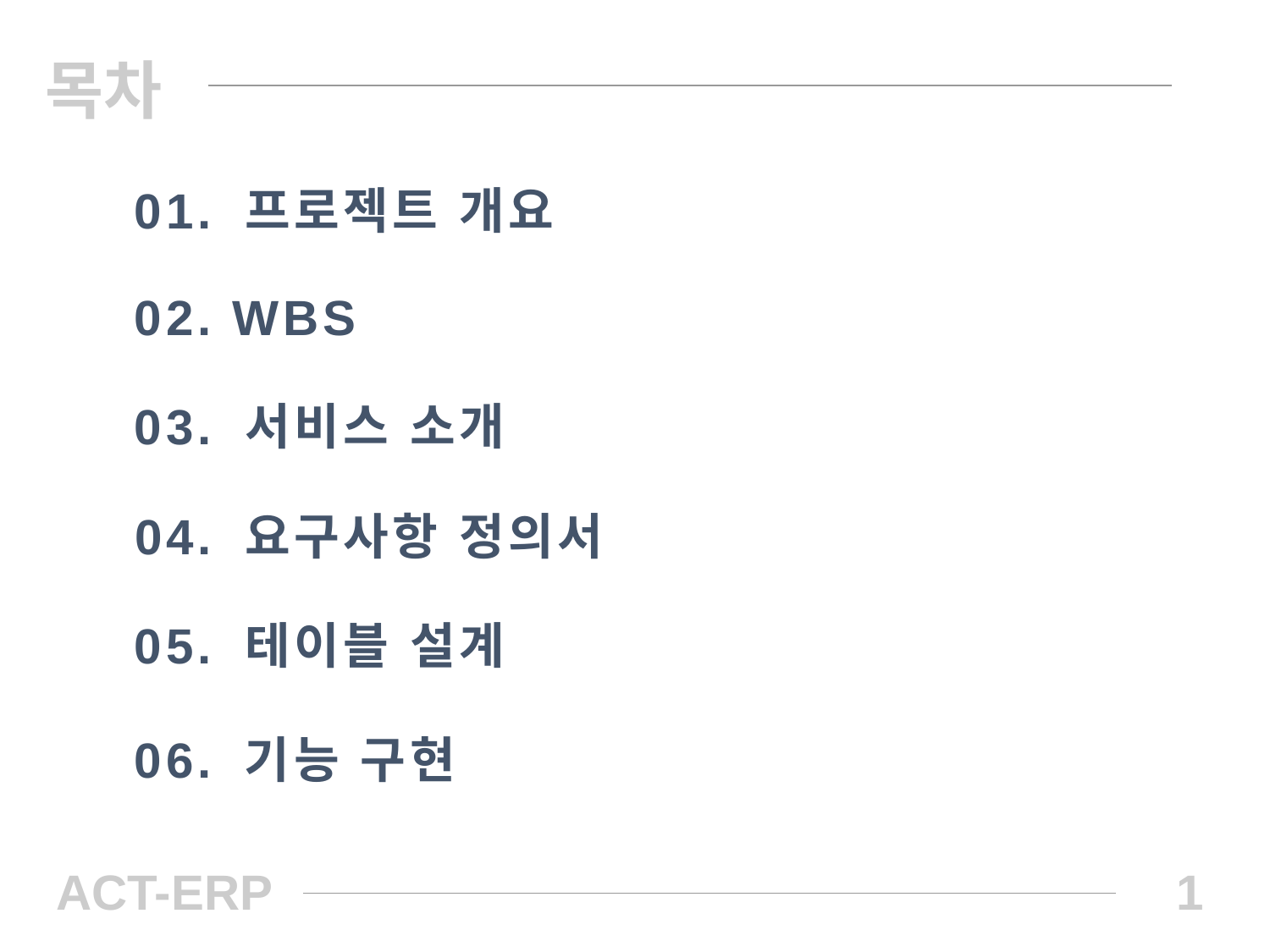

목차
01. 프로젝트 개요
02. WBS
03. 서비스 소개
04. 요구사항 정의서
05. 테이블 설계
06. 기능 구현
ACT-ERP
1